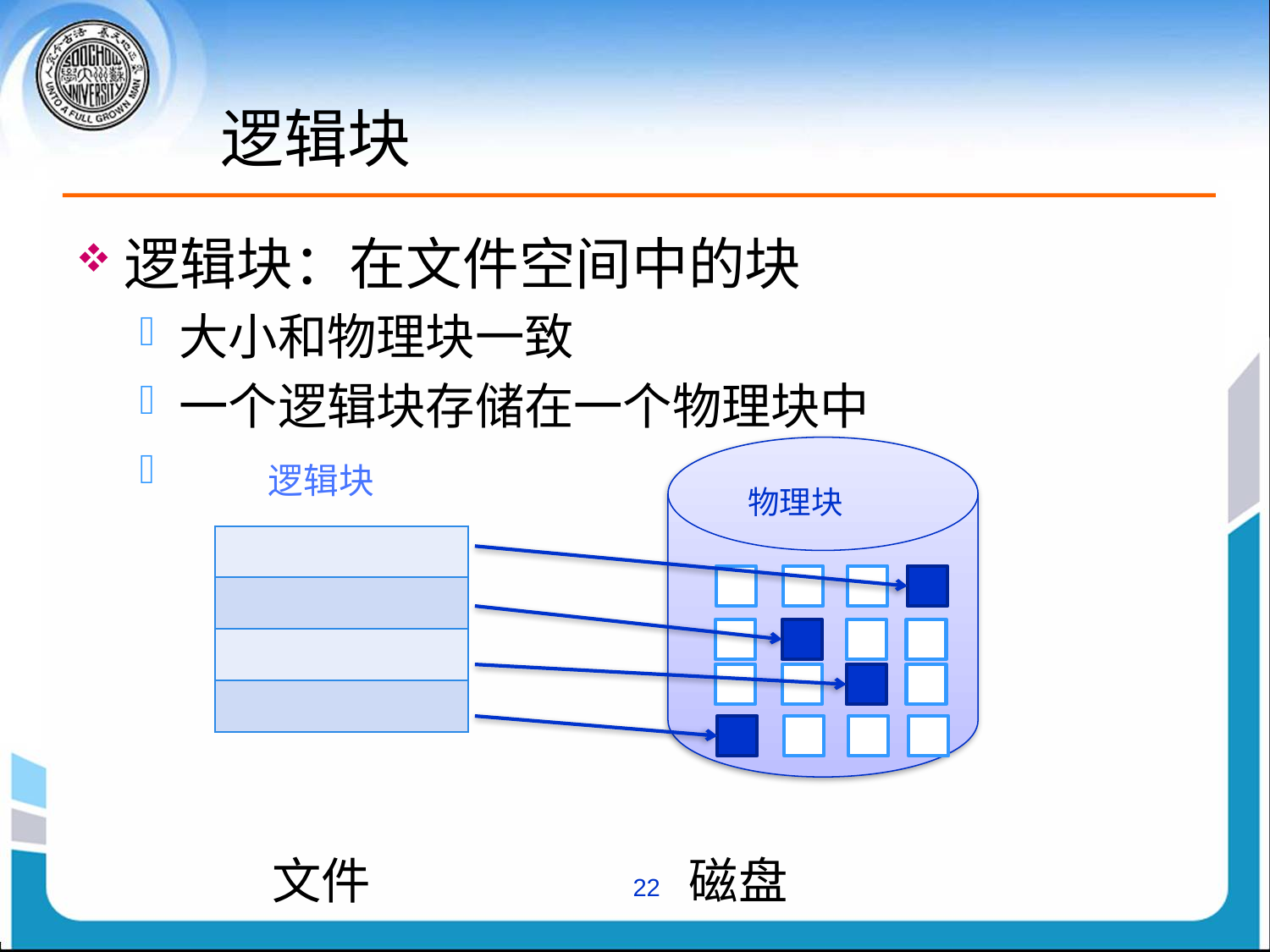

# 逻辑块
逻辑块：在文件空间中的块
大小和物理块一致
一个逻辑块存储在一个物理块中
       逻辑块

           文件                             磁盘

物理块
|  |
| --- |
|  |
|  |
|  |

22